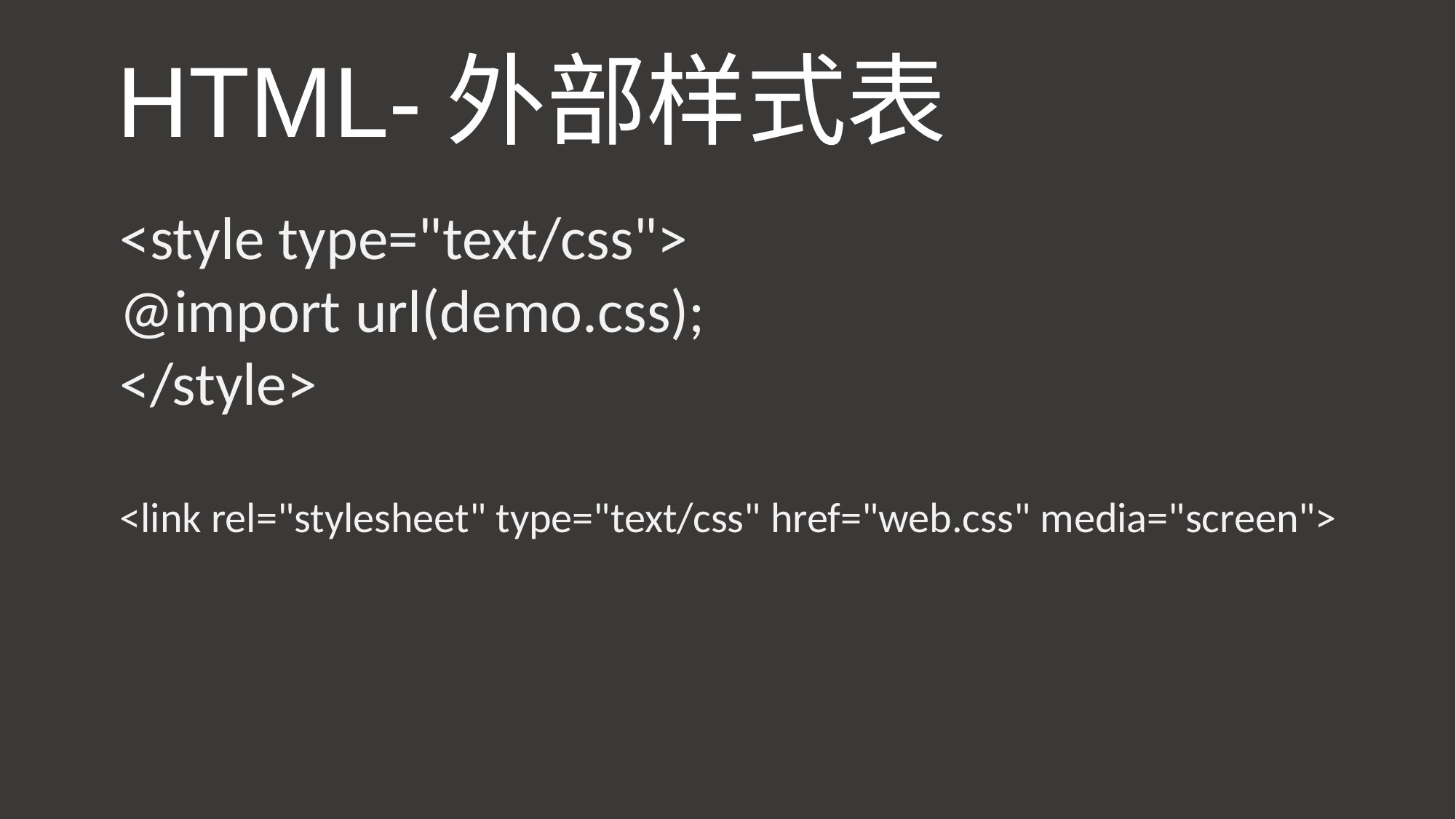

HTML-外部样式表
<style type="text/css">
@import url(demo.css);
</style>

<link rel="stylesheet" type="text/css" href="web.css" media="screen">